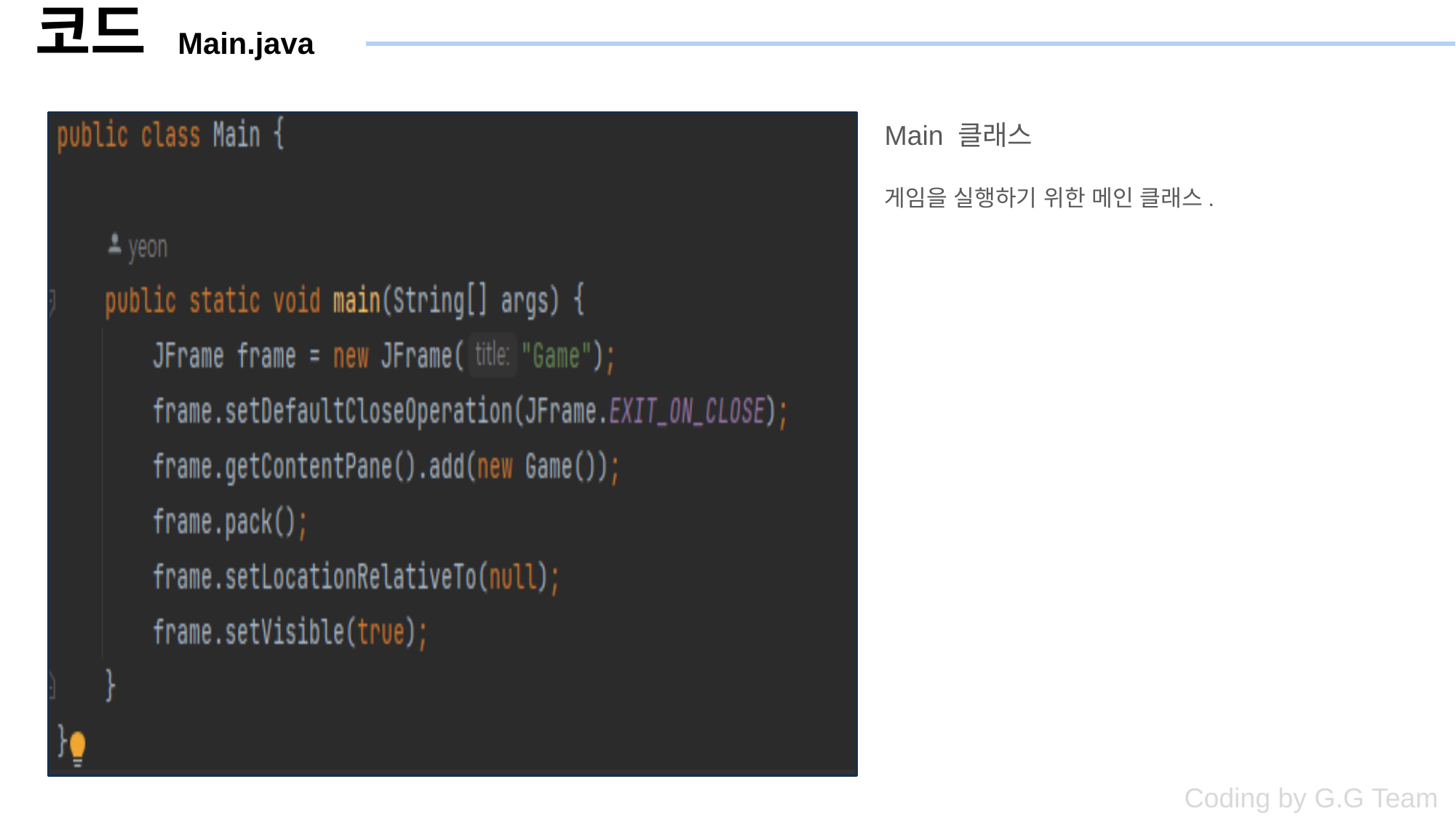

코드 Main.java

Main 클래스

게임을 실행하기 위한 메인 클래스.

Coding by G.G Team